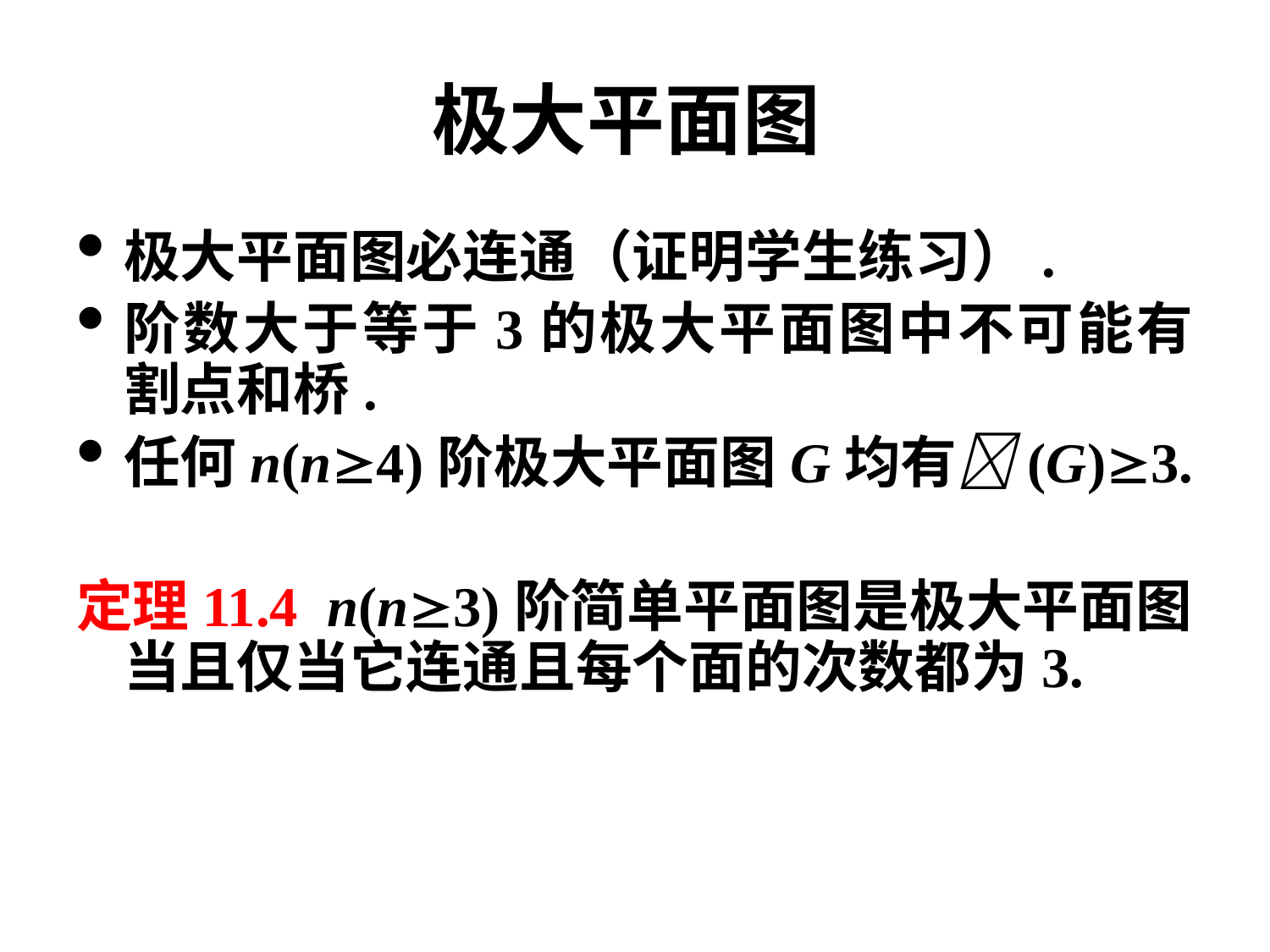

# 极大平面图
极大平面图必连通（证明学生练习）.
阶数大于等于3的极大平面图中不可能有割点和桥.
任何n(n≥4)阶极大平面图G均有δ(G)≥3.

定理11.4  n(n≥3)阶简单平面图是极大平面图当且仅当它连通且每个面的次数都为3.